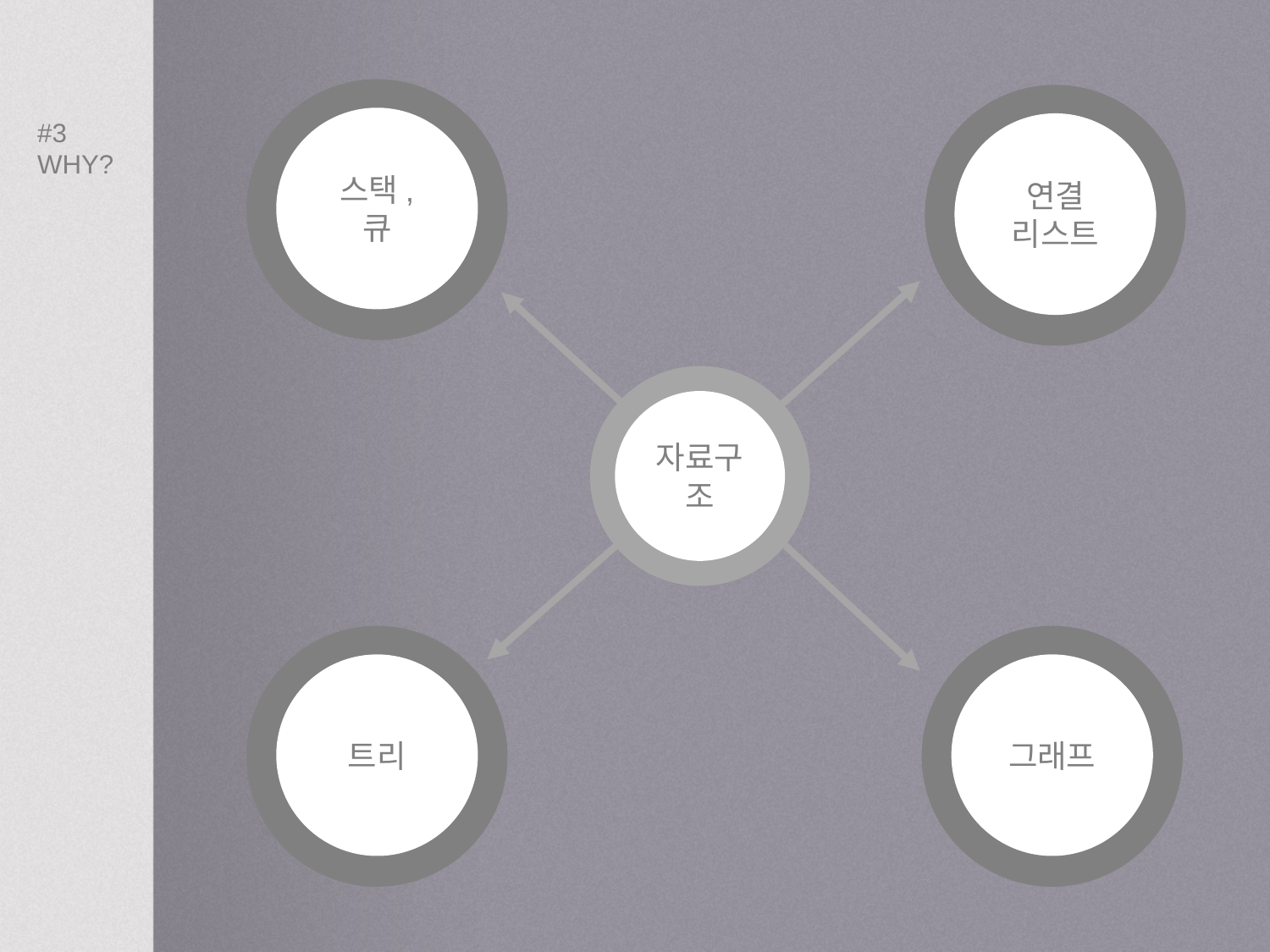

스택, 큐
#3 WHY?
연결
리스트

자료구조

트리
그래프